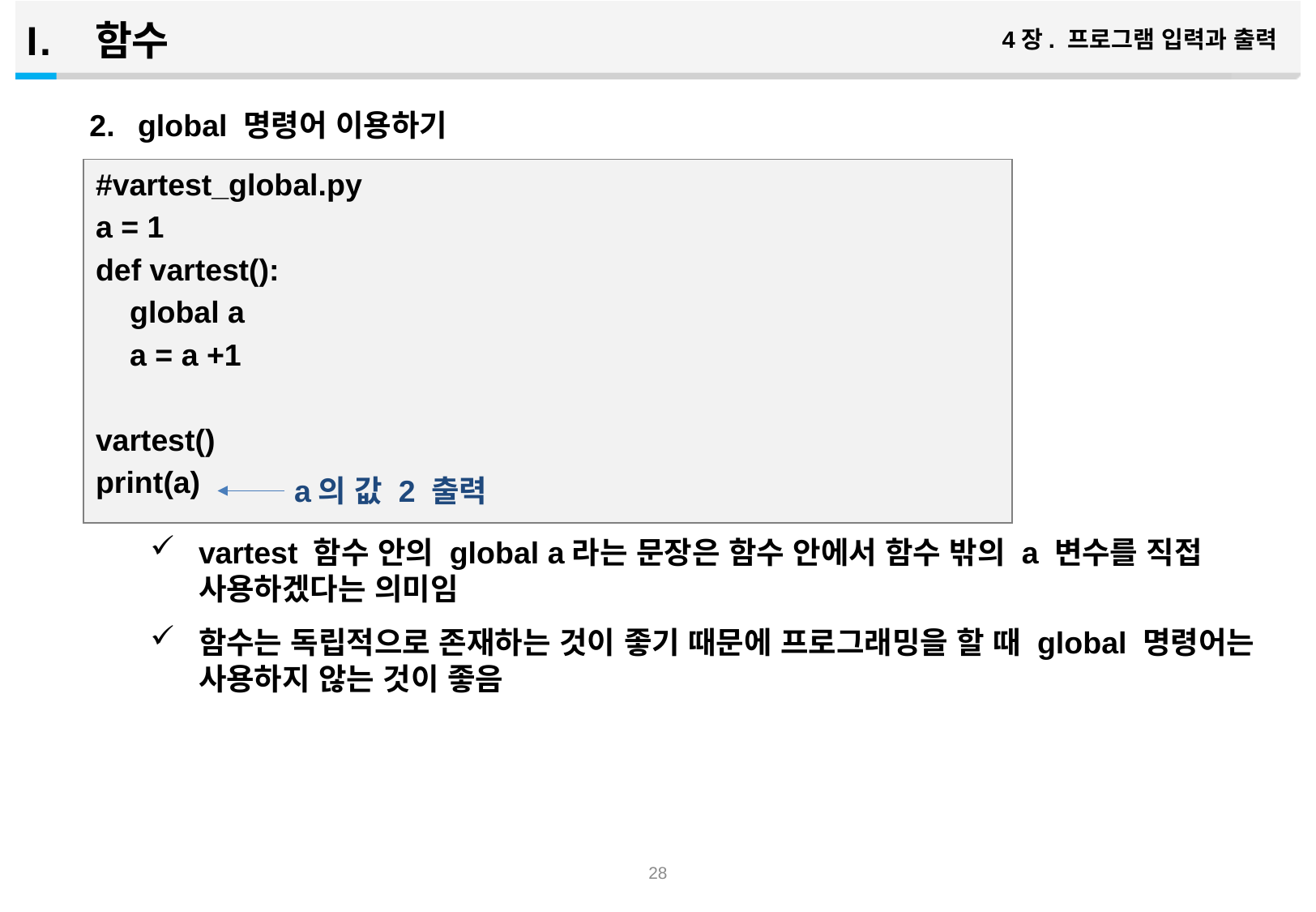

함수
4장. 프로그램 입력과 출력
global 명령어 이용하기

vartest 함수 안의 global a라는 문장은 함수 안에서 함수 밖의 a 변수를 직접 사용하겠다는 의미임
함수는 독립적으로 존재하는 것이 좋기 때문에 프로그래밍을 할 때 global 명령어는 사용하지 않는 것이 좋음

#vartest_global.py
a = 1
def vartest():
    global a
    a = a +1

vartest()
print(a)

a의 값 2 출력
28